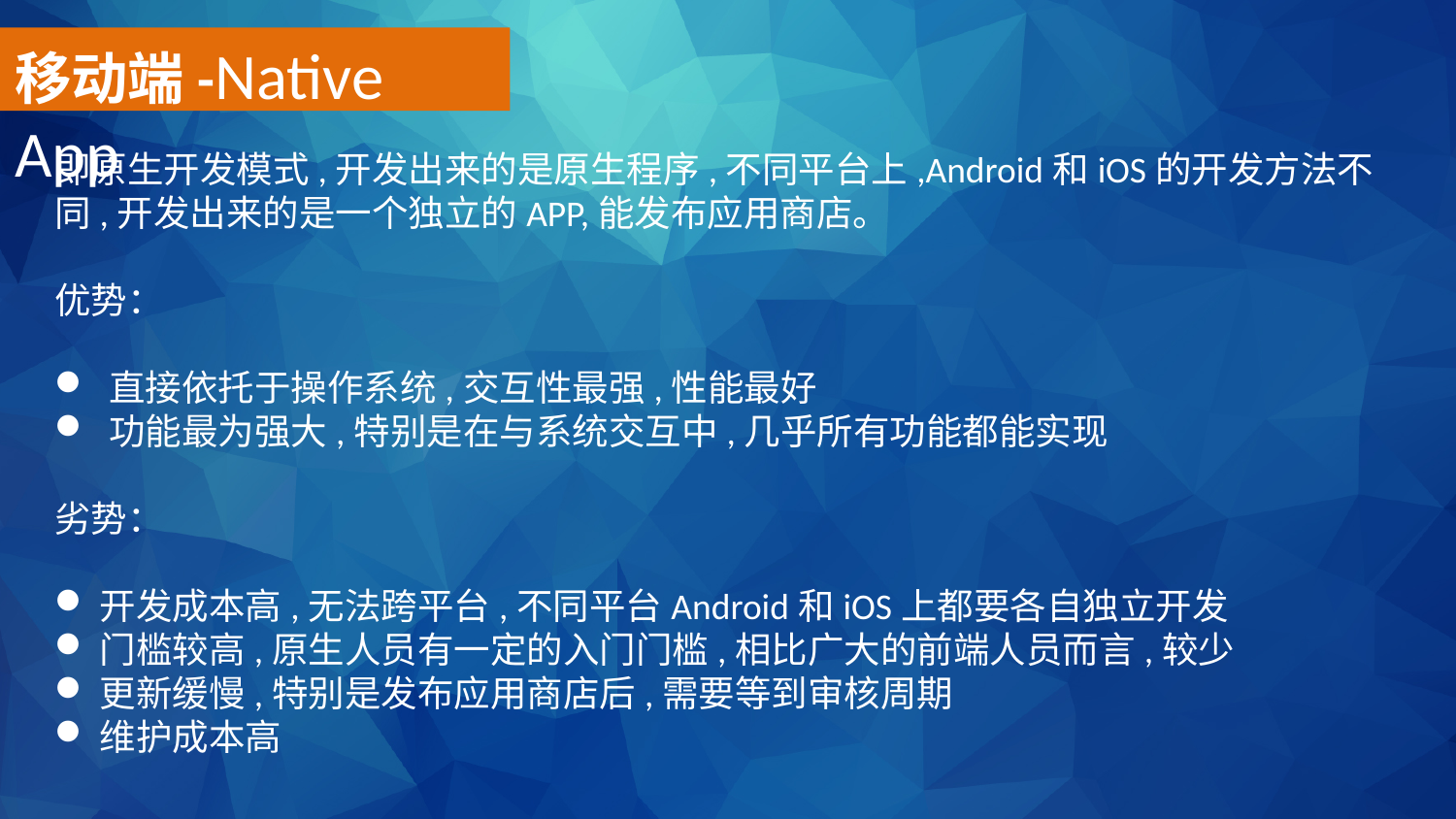

移动端-Native App

即原生开发模式,开发出来的是原生程序,不同平台上,Android和iOS的开发方法不同,开发出来的是一个独立的APP,能发布应用商店。

优势：

直接依托于操作系统,交互性最强,性能最好
功能最为强大,特别是在与系统交互中,几乎所有功能都能实现

劣势：

开发成本高,无法跨平台,不同平台Android和iOS上都要各自独立开发
门槛较高,原生人员有一定的入门门槛,相比广大的前端人员而言,较少
更新缓慢,特别是发布应用商店后,需要等到审核周期
维护成本高